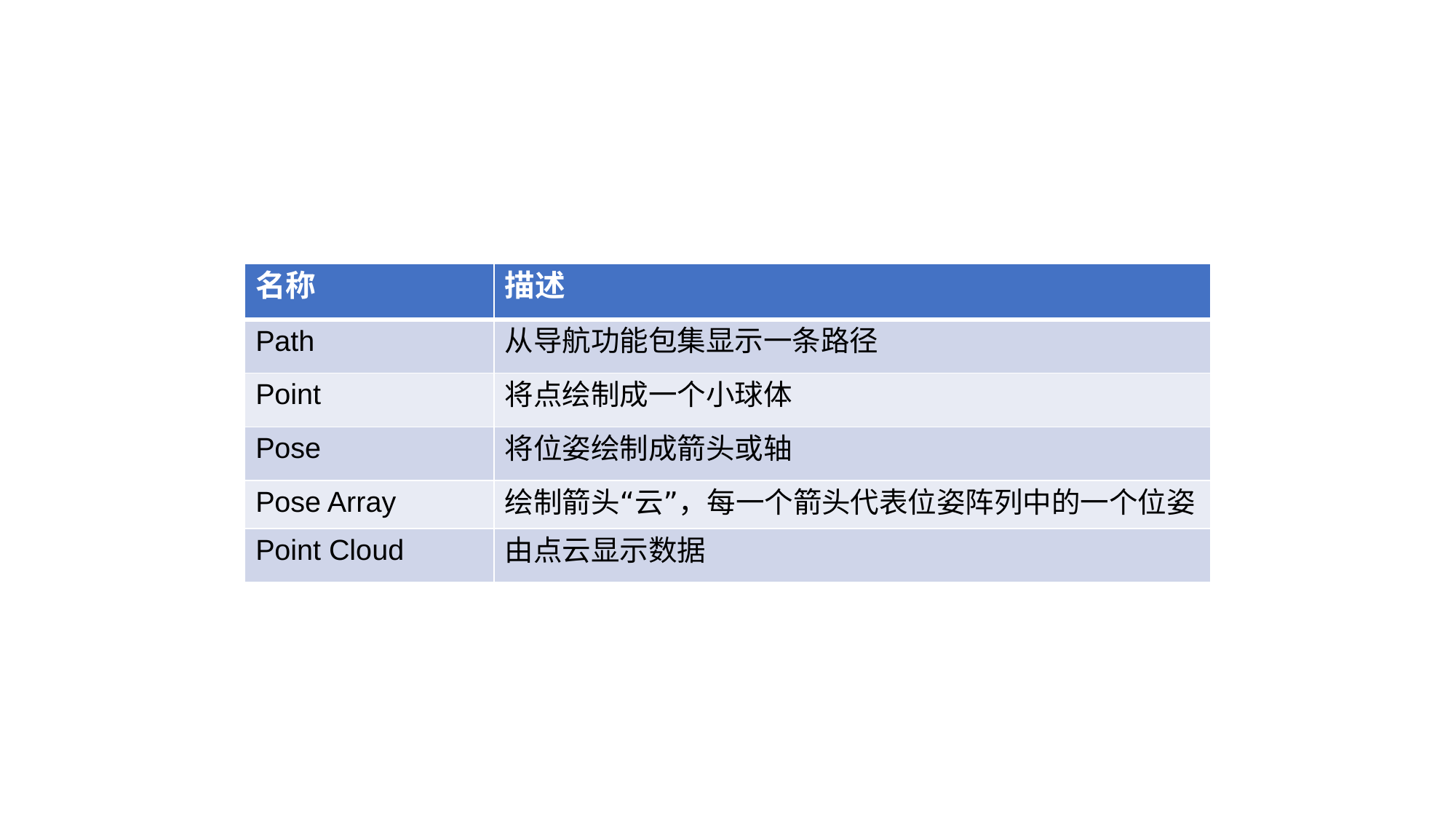

| 名称 | 描述 |
| --- | --- |
| Path | 从导航功能包集显示一条路径 |
| Point | 将点绘制成一个小球体 |
| Pose | 将位姿绘制成箭头或轴 |
| Pose Array | 绘制箭头“云”，每一个箭头代表位姿阵列中的一个位姿 |
| Point Cloud | 由点云显示数据 |